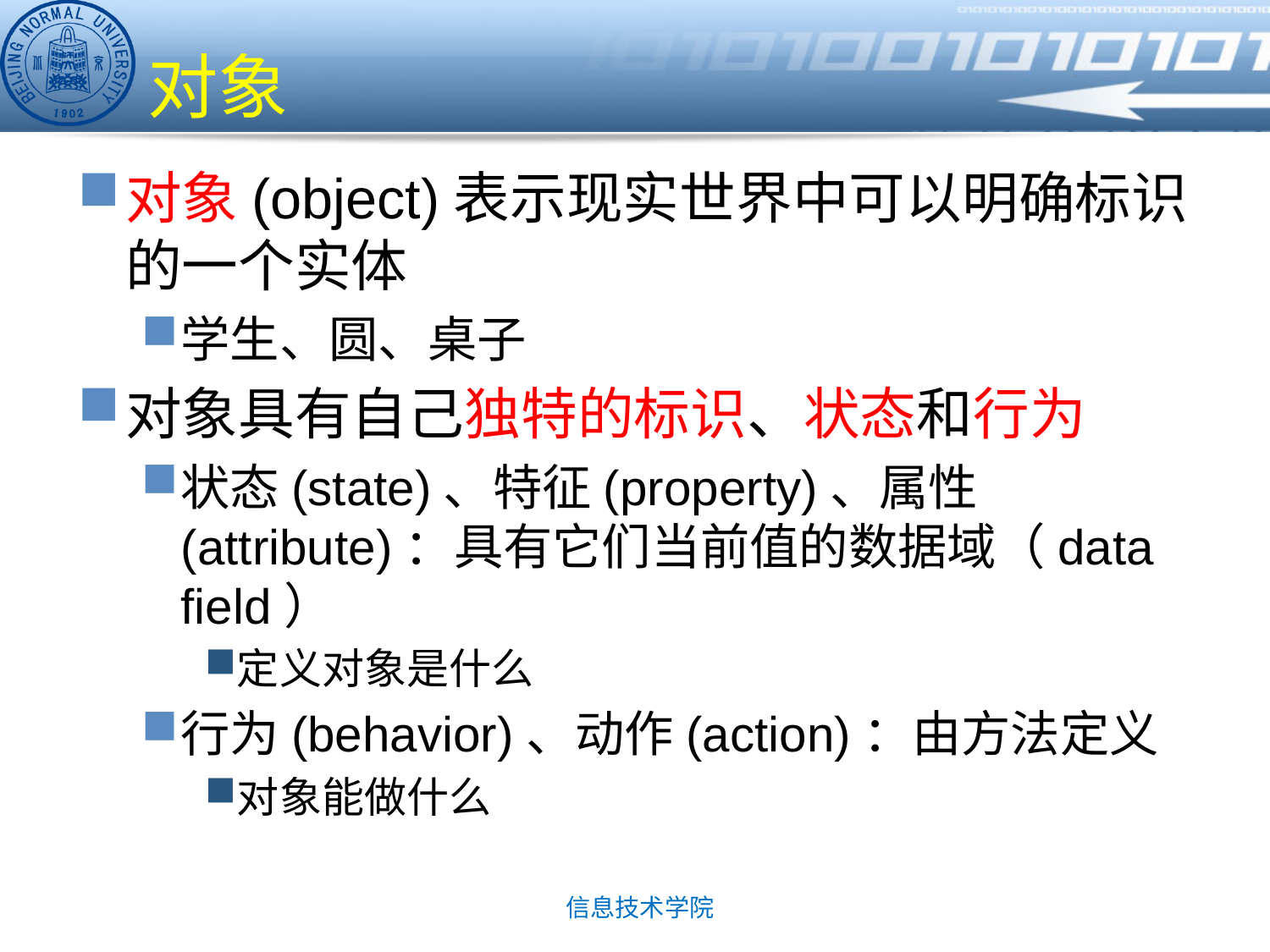

# 对象
对象(object)表示现实世界中可以明确标识的一个实体
学生、圆、桌子
对象具有自己独特的标识、状态和行为
状态(state)、特征(property)、属性(attribute)：具有它们当前值的数据域（data field）
定义对象是什么
行为(behavior)、动作(action)：由方法定义
对象能做什么

4